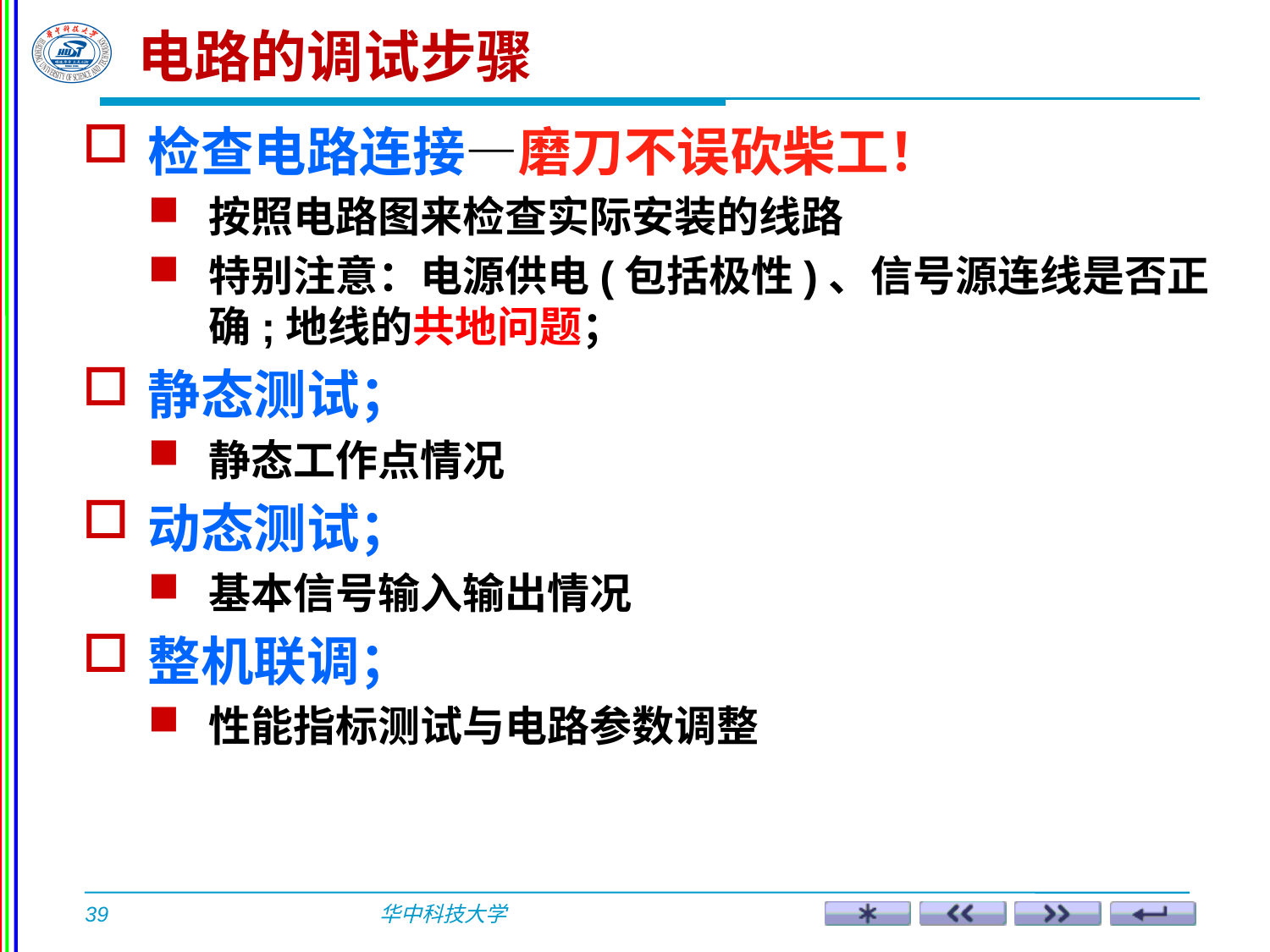

电路的调试步骤
检查电路连接—磨刀不误砍柴工！
按照电路图来检查实际安装的线路
特别注意：电源供电(包括极性)、信号源连线是否正确;地线的共地问题；
静态测试；
静态工作点情况
动态测试；
基本信号输入输出情况
整机联调；
性能指标测试与电路参数调整